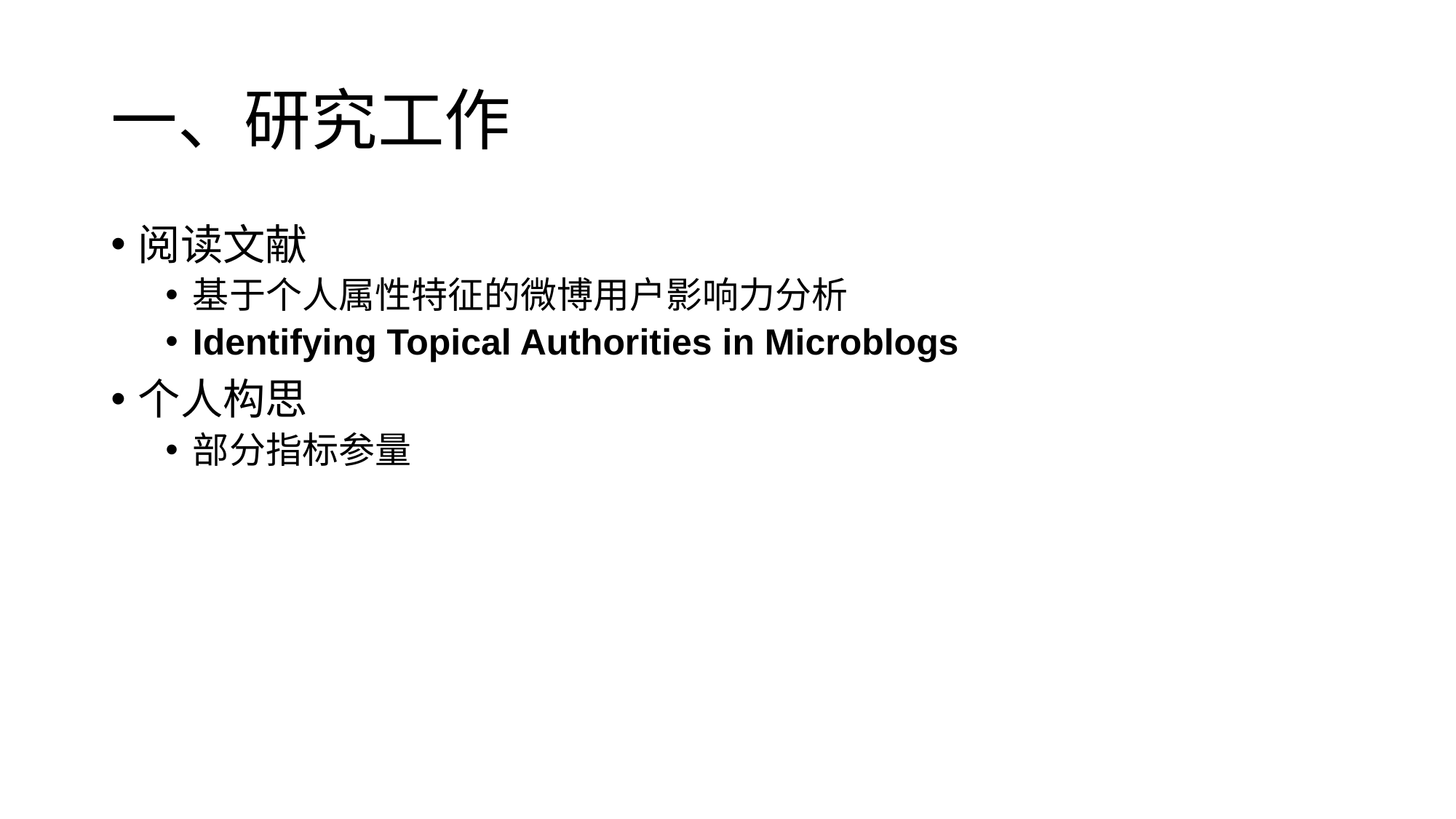

# 一、研究工作
阅读文献
基于个人属性特征的微博用户影响力分析
Identifying Topical Authorities in Microblogs
个人构思
部分指标参量